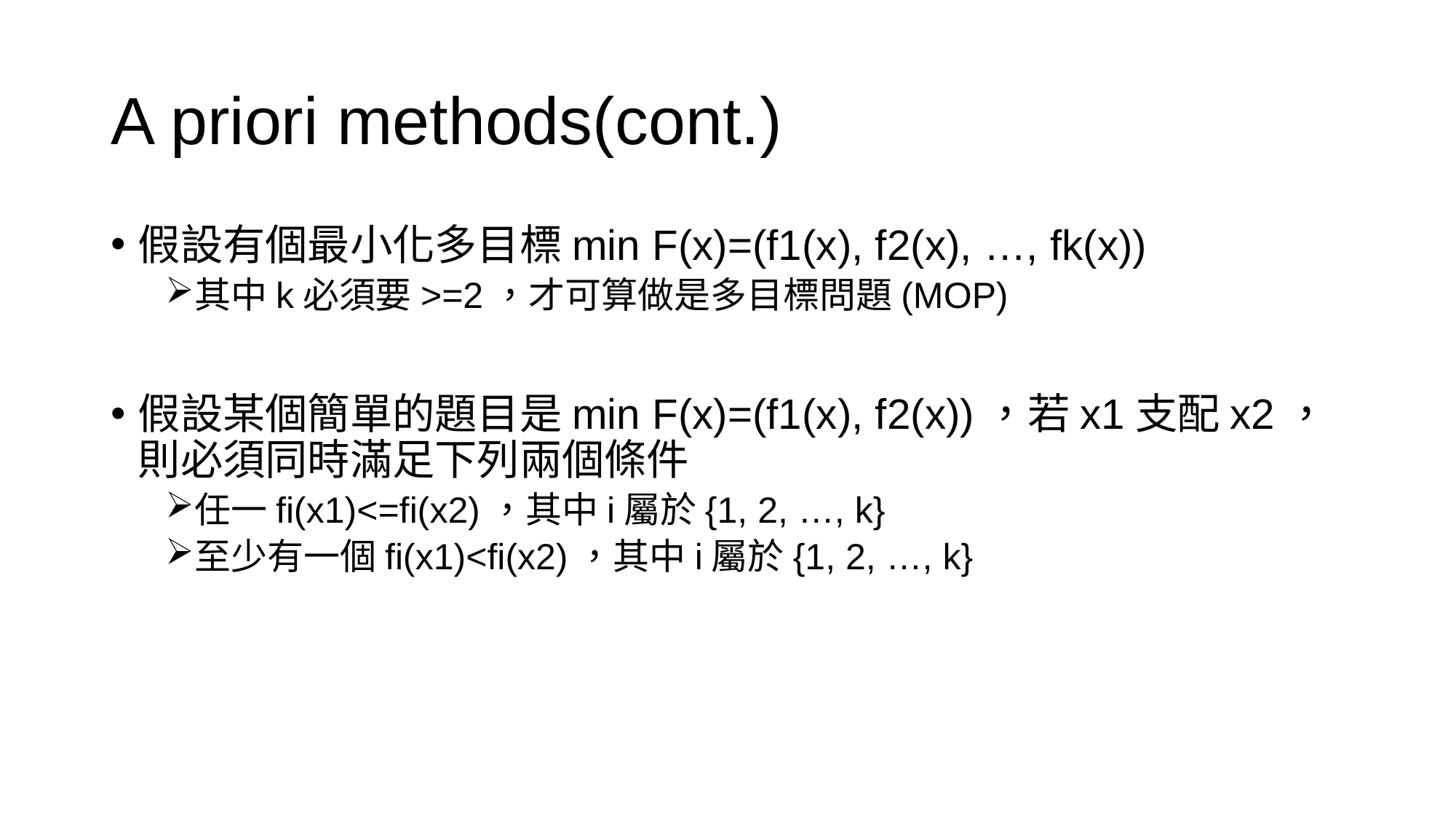

# A priori methods(cont.)
假設有個最小化多目標min F(x)=(f1(x), f2(x), …, fk(x))
其中k必須要>=2，才可算做是多目標問題(MOP)

假設某個簡單的題目是min F(x)=(f1(x), f2(x))，若x1支配x2，則必須同時滿足下列兩個條件
任一fi(x1)<=fi(x2)，其中i屬於{1, 2, …, k}
至少有一個fi(x1)<fi(x2)，其中i屬於{1, 2, …, k}